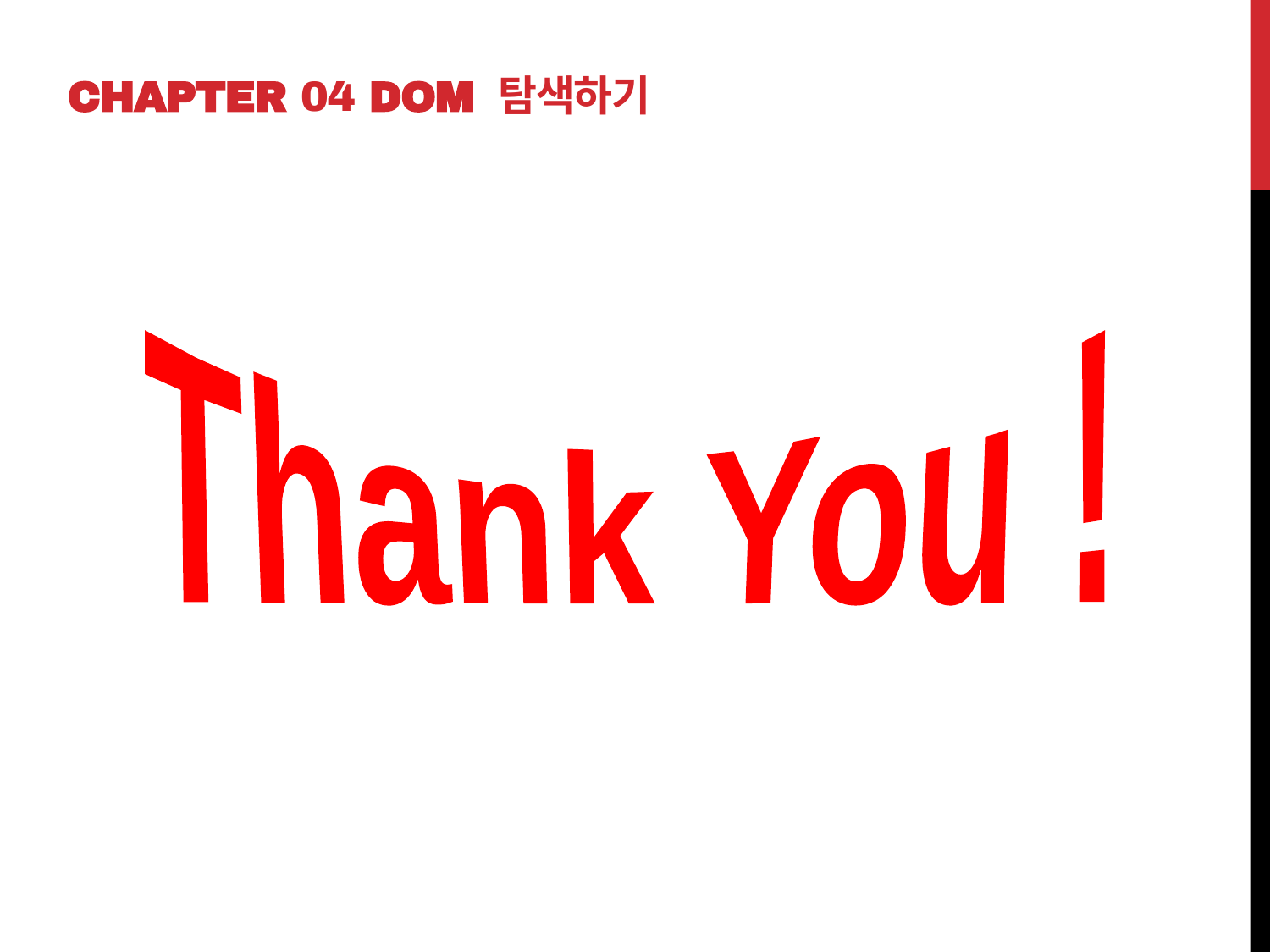

# Chapter 04 DOM 탐색하기
Thank You !